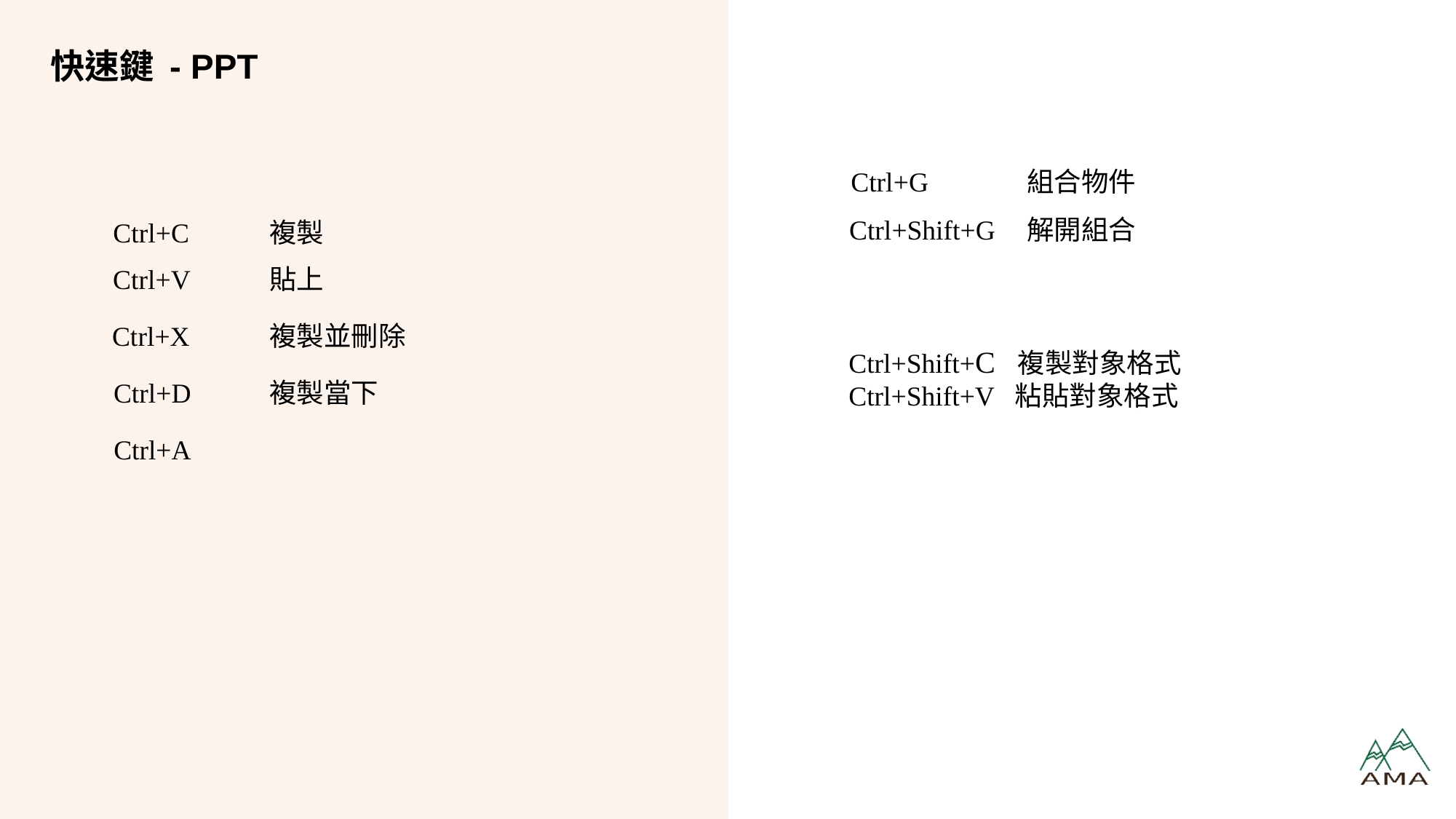

# 快速鍵 - PPT
Ctrl+G
組合物件
Ctrl+Shift+G
解開組合
複製
Ctrl+C
貼上
Ctrl+V
複製並刪除
Ctrl+X
複製當下
Ctrl+D
Ctrl+A
Ctrl+Shift+C  複製對象格式
Ctrl+Shift+V  粘貼對象格式